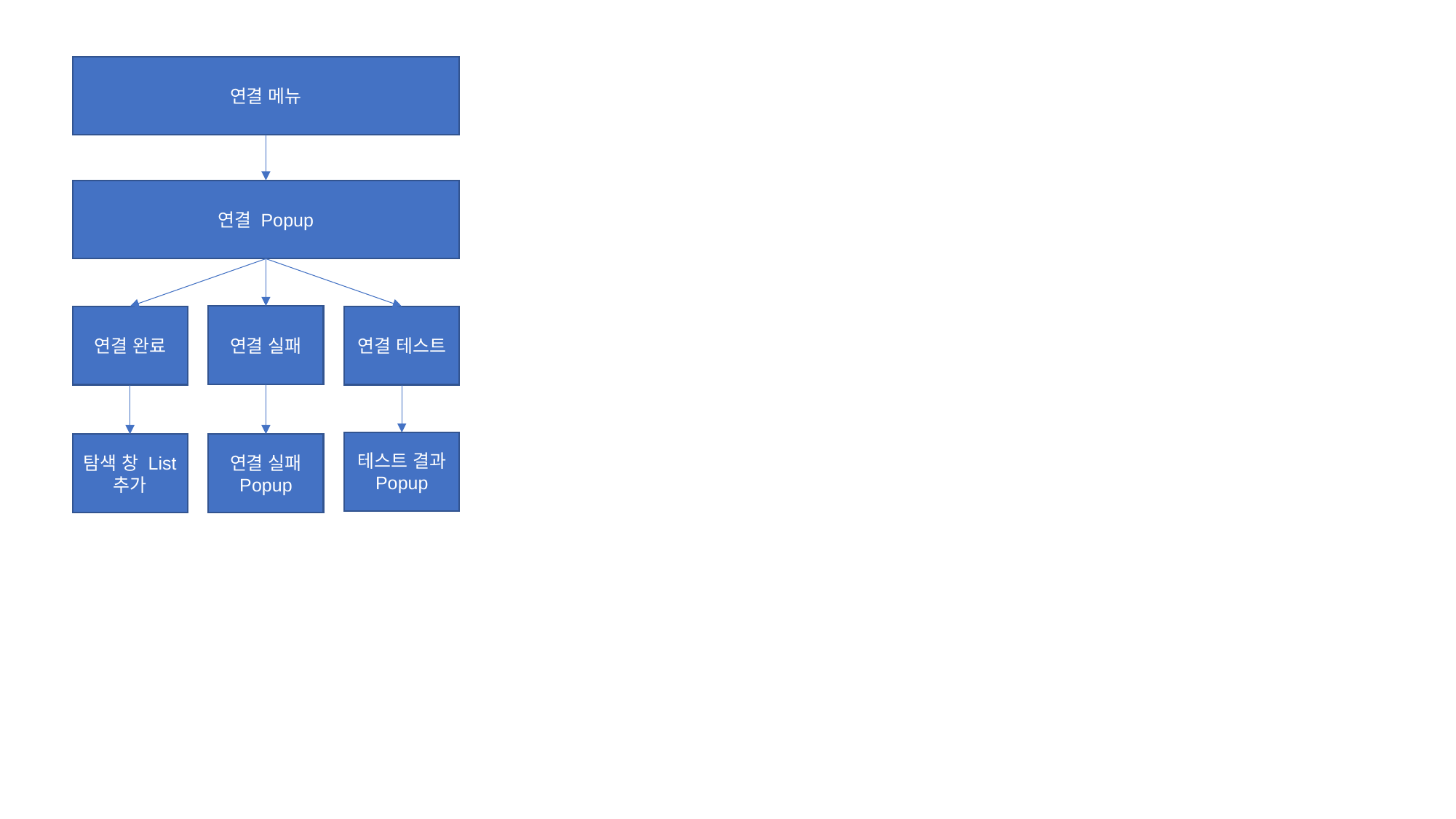

연결 메뉴
연결 Popup
연결 실패
연결 완료
연결 테스트
테스트 결과
Popup
탐색 창 List 추가
연결 실패
Popup